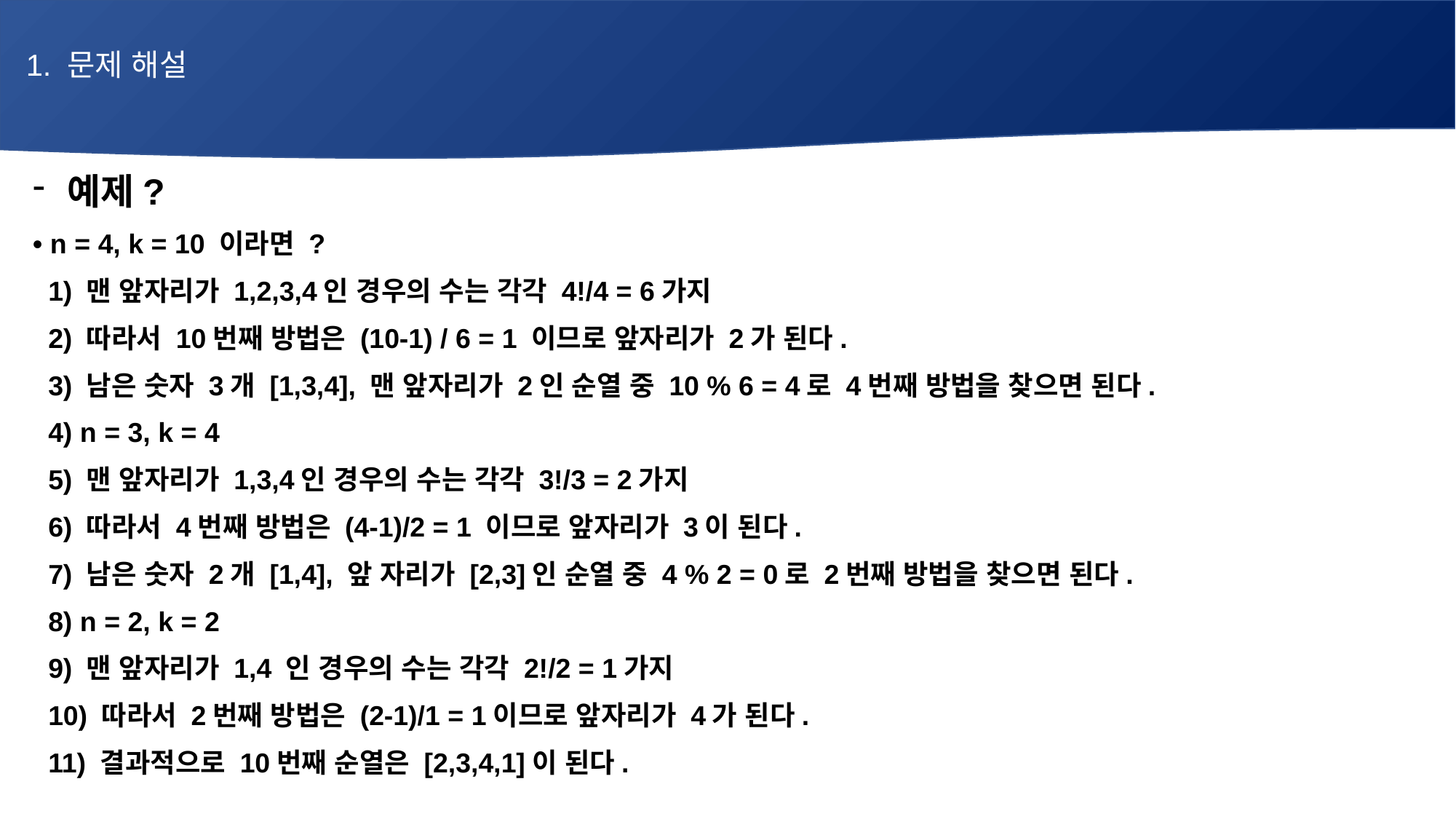

1. 문제 해설
예제?
• n = 4, k = 10 이라면 ?
  1) 맨 앞자리가 1,2,3,4인 경우의 수는 각각 4!/4 = 6가지
  2) 따라서 10번째 방법은 (10-1) / 6 = 1 이므로 앞자리가 2가 된다.
  3) 남은 숫자 3개 [1,3,4], 맨 앞자리가 2인 순열 중 10 % 6 = 4로 4번째 방법을 찾으면 된다.
  4) n = 3, k = 4
  5) 맨 앞자리가 1,3,4인 경우의 수는 각각 3!/3 = 2가지
  6) 따라서 4번째 방법은 (4-1)/2 = 1 이므로 앞자리가 3이 된다.
  7) 남은 숫자 2개 [1,4], 앞 자리가 [2,3]인 순열 중 4 % 2 = 0로 2번째 방법을 찾으면 된다.
  8) n = 2, k = 2
  9) 맨 앞자리가 1,4 인 경우의 수는 각각 2!/2 = 1가지
  10) 따라서 2번째 방법은 (2-1)/1 = 1이므로 앞자리가 4가 된다.
  11) 결과적으로 10번째 순열은 [2,3,4,1]이 된다.